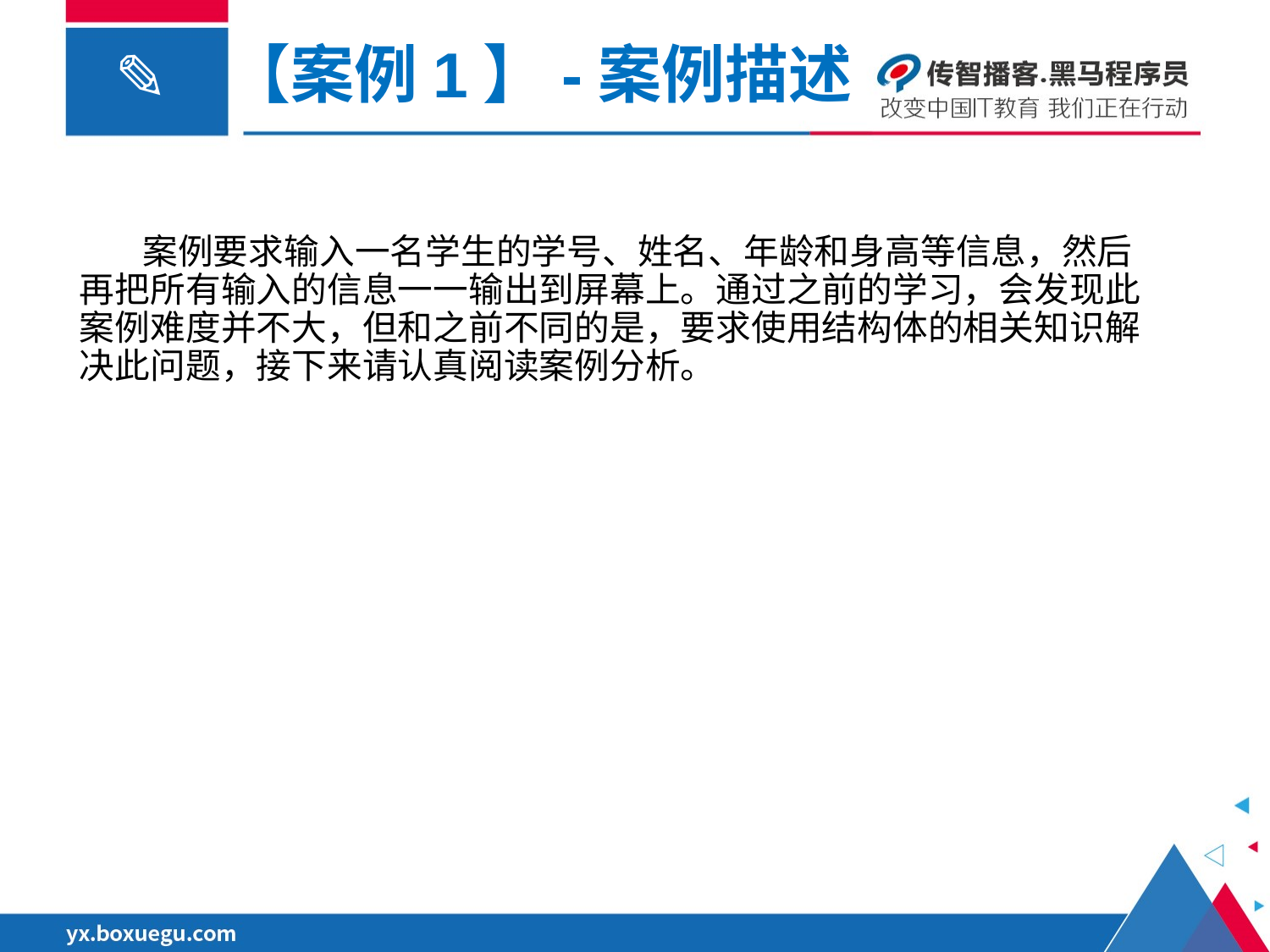

【案例1】-案例描述
       案例要求输入一名学生的学号、姓名、年龄和身高等信息，然后再把所有输入的信息一一输出到屏幕上。通过之前的学习，会发现此案例难度并不大，但和之前不同的是，要求使用结构体的相关知识解决此问题，接下来请认真阅读案例分析。